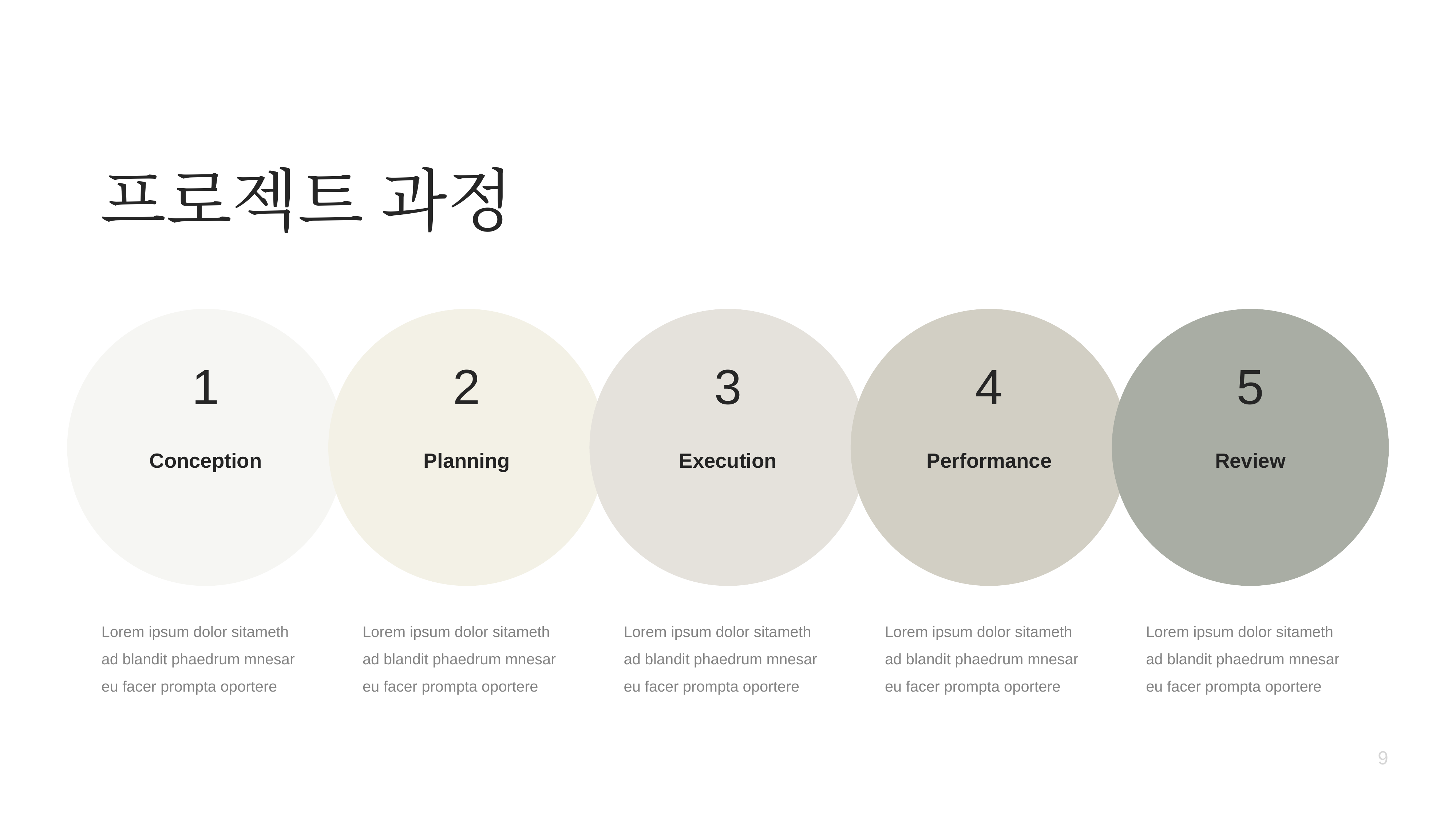

# 프로젝트 과정

Conception

Planning

Execution

Performance

Review
1
2
3
4
5
Lorem ipsum dolor sitameth ad blandit phaedrum mnesar eu facer prompta oportere
Lorem ipsum dolor sitameth ad blandit phaedrum mnesar eu facer prompta oportere
Lorem ipsum dolor sitameth ad blandit phaedrum mnesar eu facer prompta oportere
Lorem ipsum dolor sitameth ad blandit phaedrum mnesar eu facer prompta oportere
Lorem ipsum dolor sitameth ad blandit phaedrum mnesar eu facer prompta oportere
9